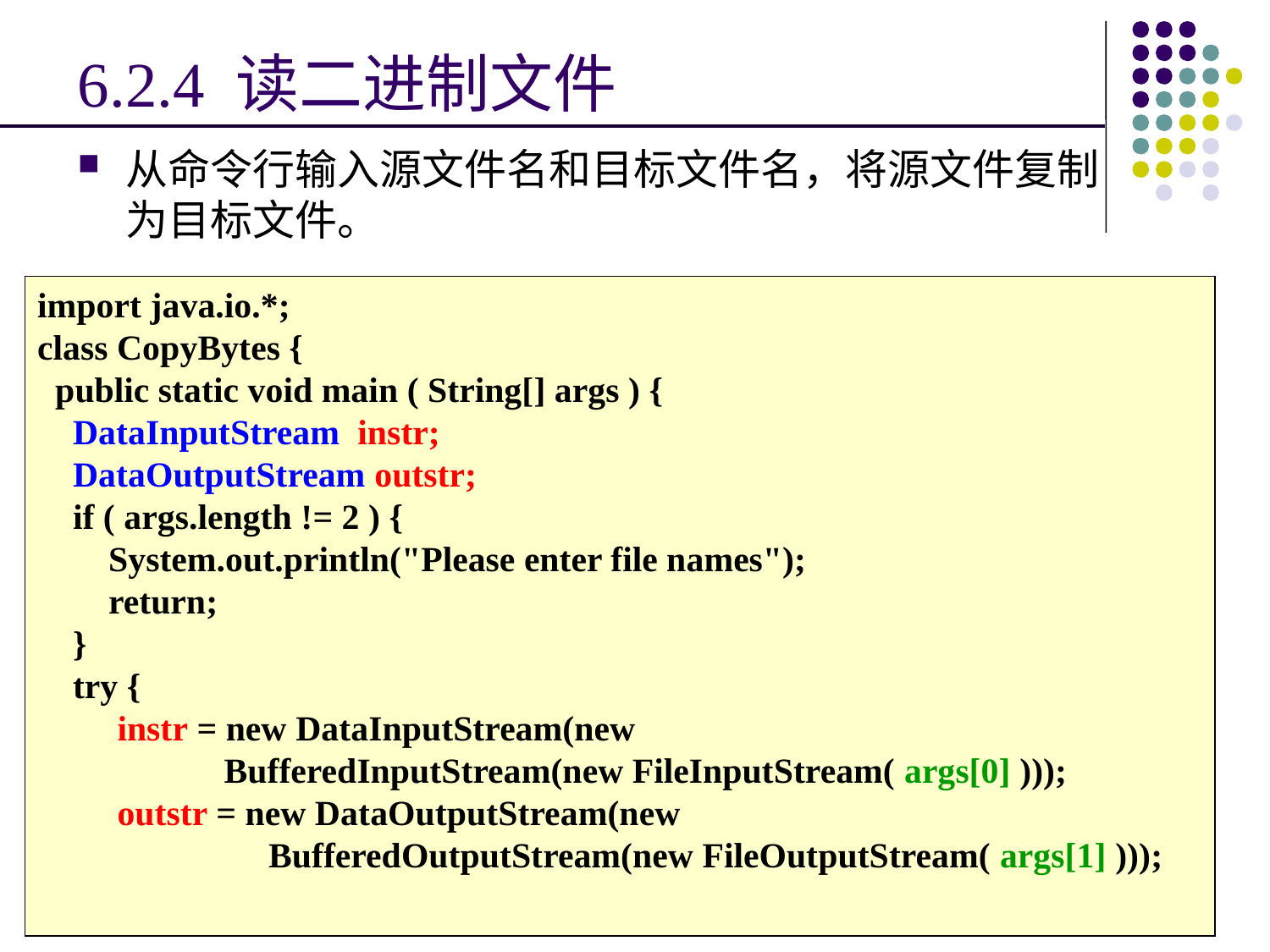

# 6.2.4 读二进制文件
从命令行输入源文件名和目标文件名，将源文件复制为目标文件。

import java.io.*;
class CopyBytes {
  public static void main ( String[] args ) {
    DataInputStream  instr;
    DataOutputStream outstr;
    if ( args.length != 2 ) {
        System.out.println("Please enter file names");
        return;
    }
    try {
         instr = new DataInputStream(new
                     BufferedInputStream(new FileInputStream( args[0] )));
         outstr = new DataOutputStream(new
                          BufferedOutputStream(new FileOutputStream( args[1] )));